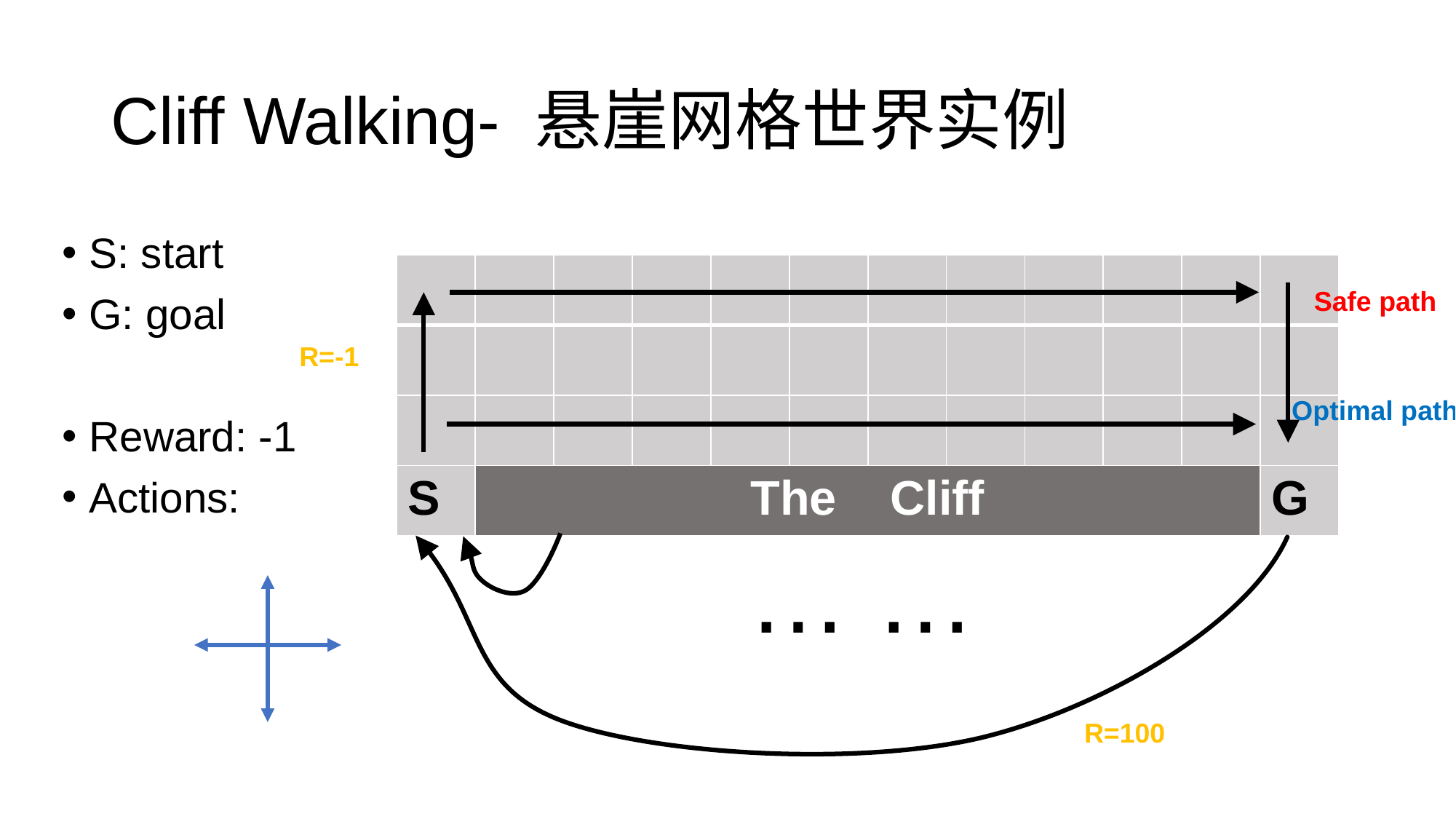

# Cliff Walking- 悬崖网格世界实例
S: start
G: goal

Reward: -1
Actions:

|  |  |  |  |  |  |  |  |  |  |  |  |
| --- | --- | --- | --- | --- | --- | --- | --- | --- | --- | --- | --- |
|  |  |  |  |  |  |  |  |  |  |  |  |
|  |  |  |  |  |  |  |  |  |  |  |  |
| S | The Cliff |  |  |  |  |  |  |  |  |  | G |
Safe path
R=-1
Optimal path
… …

R=100